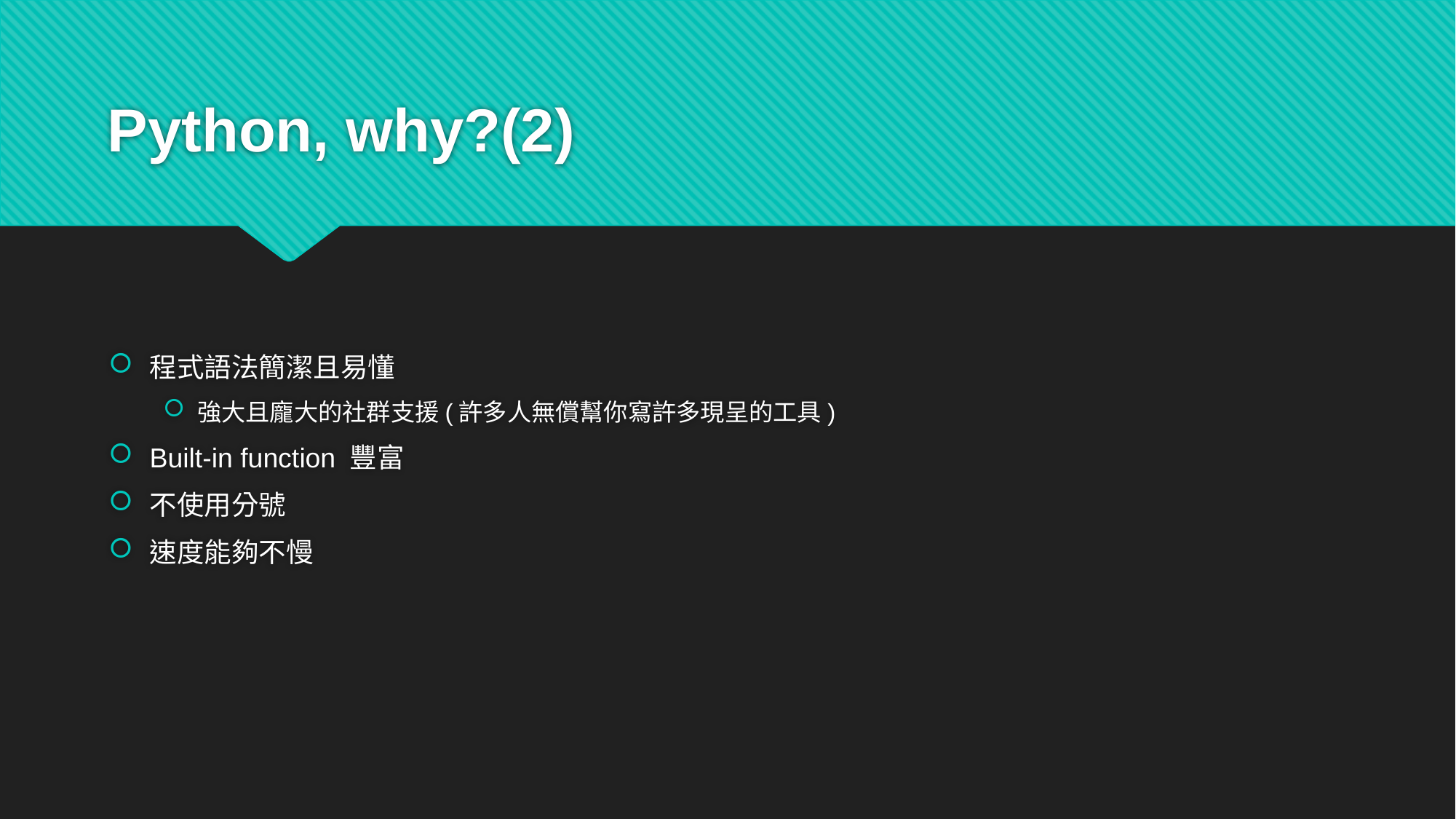

# Python, why?(2)
程式語法簡潔且易懂
強大且龐大的社群支援(許多人無償幫你寫許多現呈的工具)
Built-in function 豐富
不使用分號
速度能夠不慢